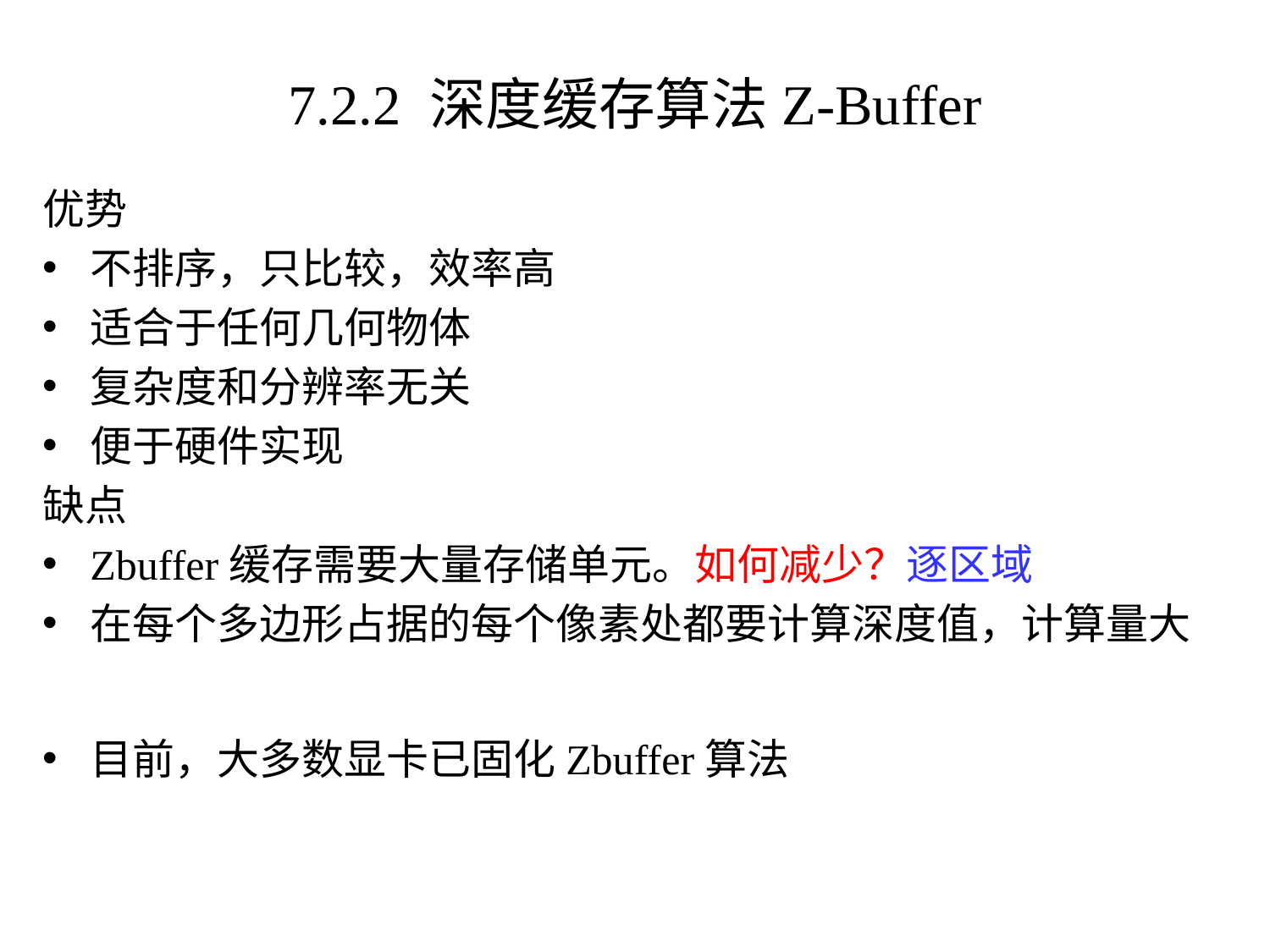

# 7.2.2 深度缓存算法Z-Buffer
优势
不排序，只比较，效率高
适合于任何几何物体
复杂度和分辨率无关
便于硬件实现
缺点
Zbuffer缓存需要大量存储单元。如何减少？逐区域
在每个多边形占据的每个像素处都要计算深度值，计算量大

目前，大多数显卡已固化Zbuffer算法